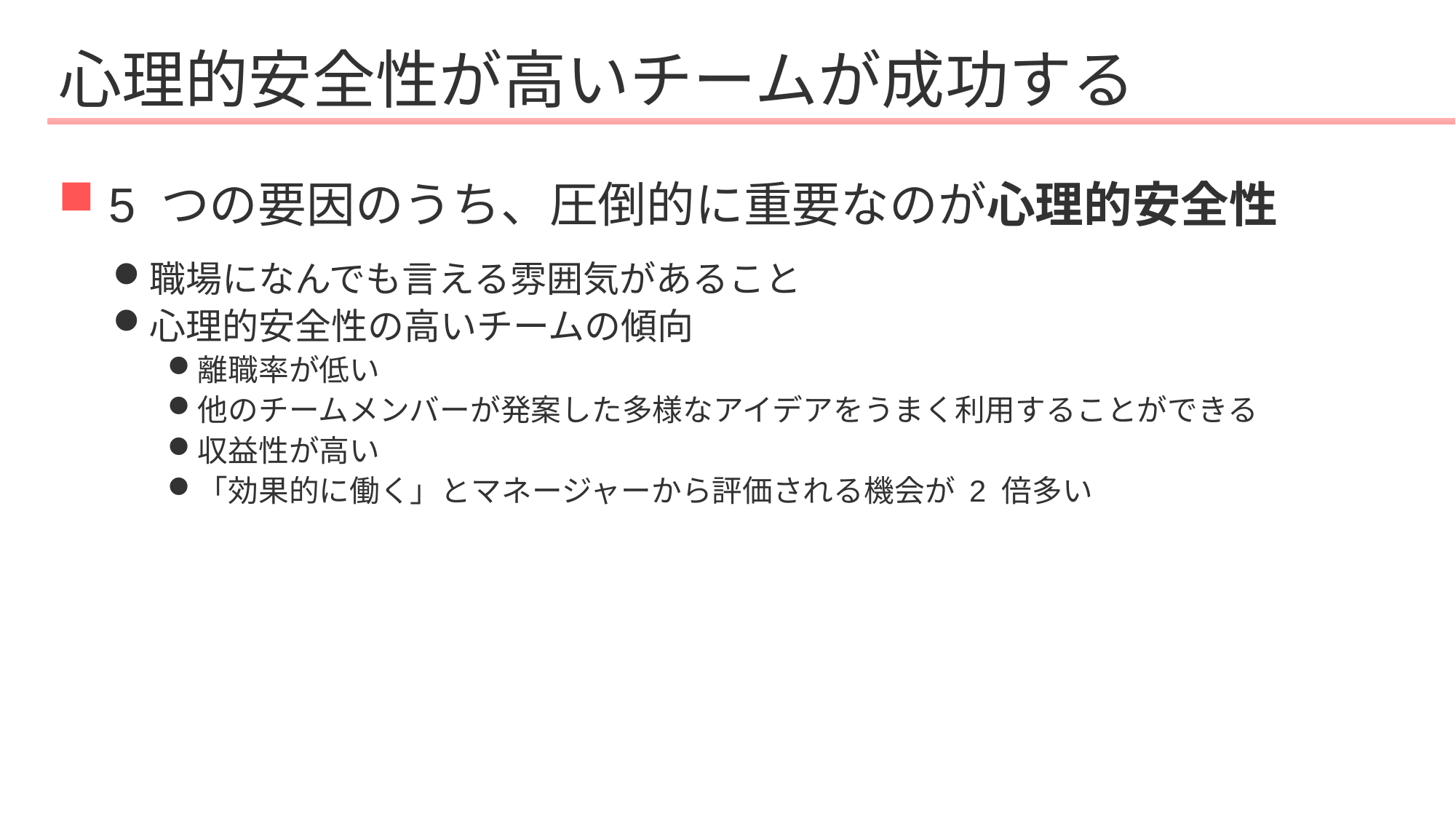

# 心理的安全性が高いチームが成功する
 5 つの要因のうち、圧倒的に重要なのが心理的安全性
職場になんでも言える雰囲気があること
心理的安全性の高いチームの傾向
離職率が低い
他のチームメンバーが発案した多様なアイデアをうまく利用することができる
収益性が高い
「効果的に働く」とマネージャーから評価される機会が 2 倍多い
96